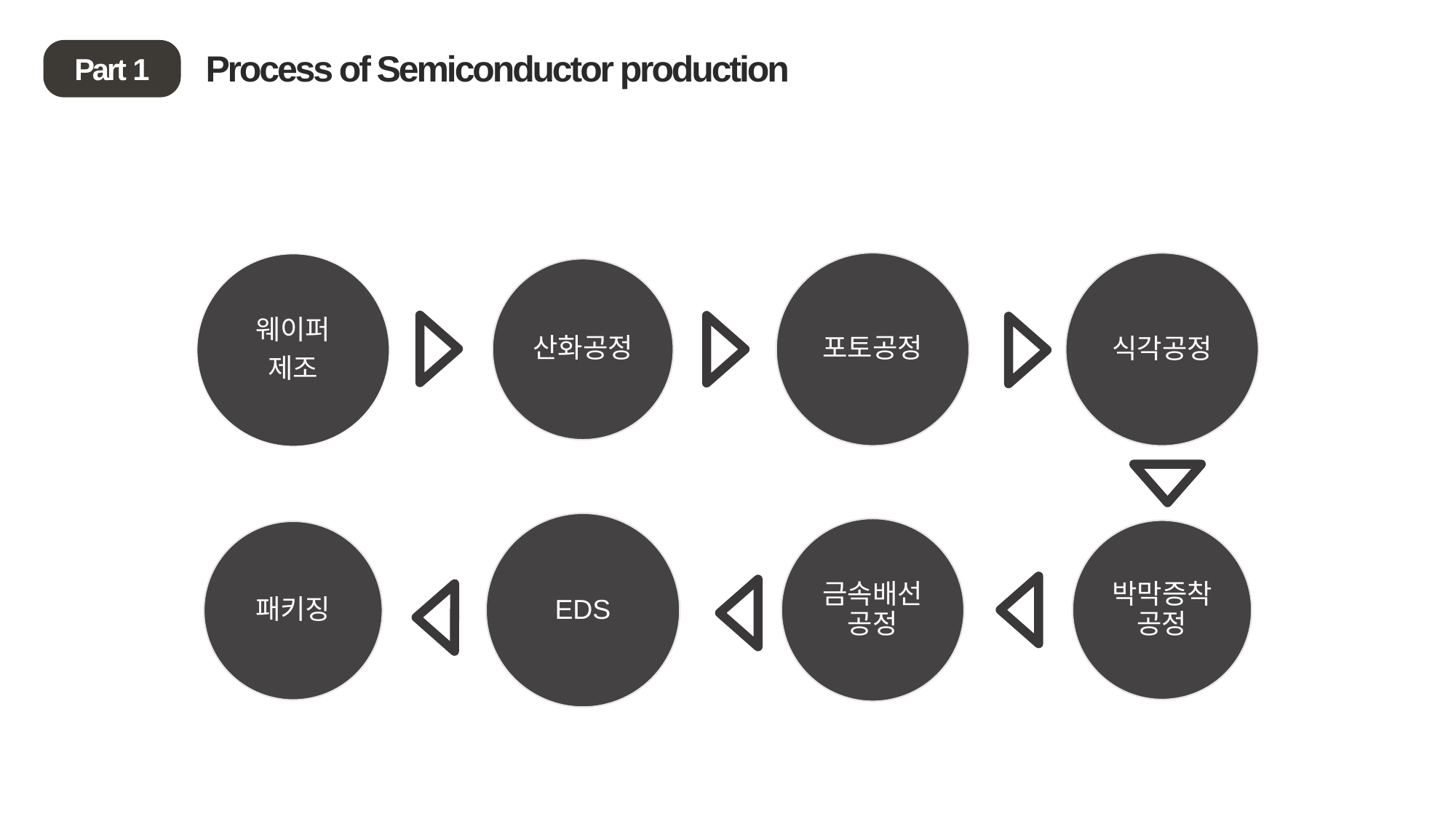

Process of Semiconductor production
Part 1
웨이퍼
제조
패키징
EDS
산화공정
포토공정
금속배선공정
박막증착공정
식각공정